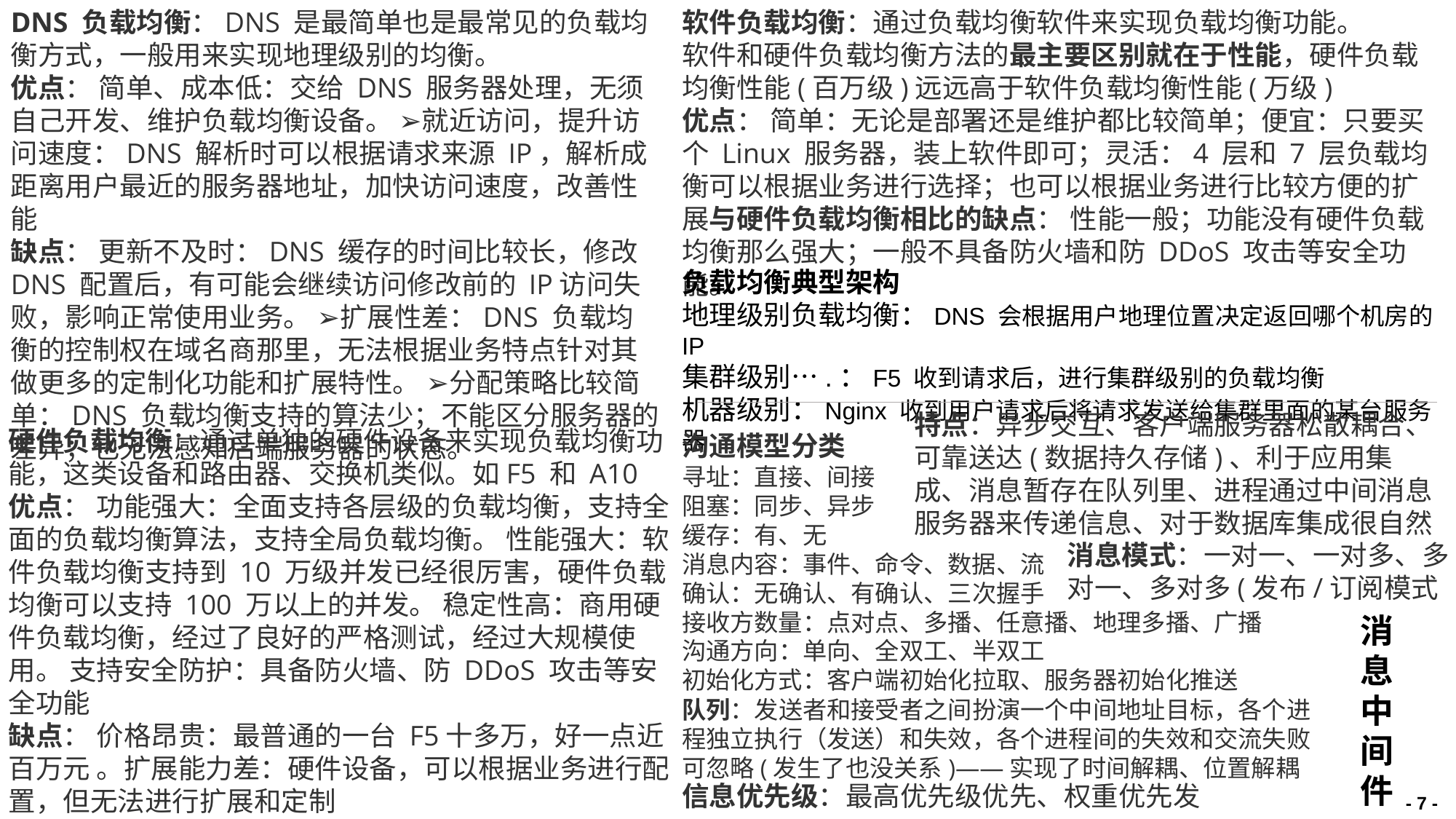

DNS 负载均衡：DNS 是最简单也是最常见的负载均衡方式，一般用来实现地理级别的均衡。
优点： 简单、成本低：交给 DNS 服务器处理，无须自己开发、维护负载均衡设备。 ➢就近访问，提升访问速度：DNS 解析时可以根据请求来源 IP，解析成距离用户最近的服务器地址，加快访问速度，改善性能
缺点： 更新不及时：DNS 缓存的时间比较长，修改 DNS 配置后，有可能会继续访问修改前的 IP访问失败，影响正常使用业务。 ➢扩展性差：DNS 负载均衡的控制权在域名商那里，无法根据业务特点针对其做更多的定制化功能和扩展特性。 ➢分配策略比较简单：DNS 负载均衡支持的算法少；不能区分服务器的差异；也无法感知后端服务器的状态。
软件负载均衡：通过负载均衡软件来实现负载均衡功能。
软件和硬件负载均衡方法的最主要区别就在于性能，硬件负载均衡性能(百万级)远远高于软件负载均衡性能(万级)
优点： 简单：无论是部署还是维护都比较简单；便宜：只要买个 Linux 服务器，装上软件即可；灵活：4 层和 7 层负载均衡可以根据业务进行选择；也可以根据业务进行比较方便的扩展与硬件负载均衡相比的缺点： 性能一般；功能没有硬件负载均衡那么强大；一般不具备防火墙和防 DDoS 攻击等安全功能。
负载均衡典型架构
地理级别负载均衡：DNS 会根据用户地理位置决定返回哪个机房的 IP
集群级别….：F5 收到请求后，进行集群级别的负载均衡
机器级别：Nginx 收到用户请求后将请求发送给集群里面的某台服务器
特点：异步交互、客户端服务器松散耦合、可靠送达(数据持久存储)、利于应用集成、消息暂存在队列里、进程通过中间消息服务器来传递信息、对于数据库集成很自然
沟通模型分类
寻址：直接、间接
阻塞：同步、异步
缓存：有、无
消息内容：事件、命令、数据、流
确认：无确认、有确认、三次握手
接收方数量：点对点、多播、任意播、地理多播、广播
沟通方向：单向、全双工、半双工
初始化方式：客户端初始化拉取、服务器初始化推送
硬件负载均衡：通过单独的硬件设备来实现负载均衡功能，这类设备和路由器、交换机类似。如F5 和 A10
优点： 功能强大：全面支持各层级的负载均衡，支持全面的负载均衡算法，支持全局负载均衡。 性能强大：软件负载均衡支持到 10 万级并发已经很厉害，硬件负载均衡可以支持 100 万以上的并发。 稳定性高：商用硬件负载均衡，经过了良好的严格测试，经过大规模使用。 支持安全防护：具备防火墙、防 DDoS 攻击等安全功能
缺点： 价格昂贵：最普通的一台 F5十多万，好一点近百万元 。扩展能力差：硬件设备，可以根据业务进行配置，但无法进行扩展和定制
消息模式：一对一、一对多、多对一、多对多(发布/订阅模式
消息中间件
队列：发送者和接受者之间扮演一个中间地址目标，各个进程独立执行（发送）和失效，各个进程间的失效和交流失败可忽略(发生了也没关系)——实现了时间解耦、位置解耦
信息优先级：最高优先级优先、权重优先发